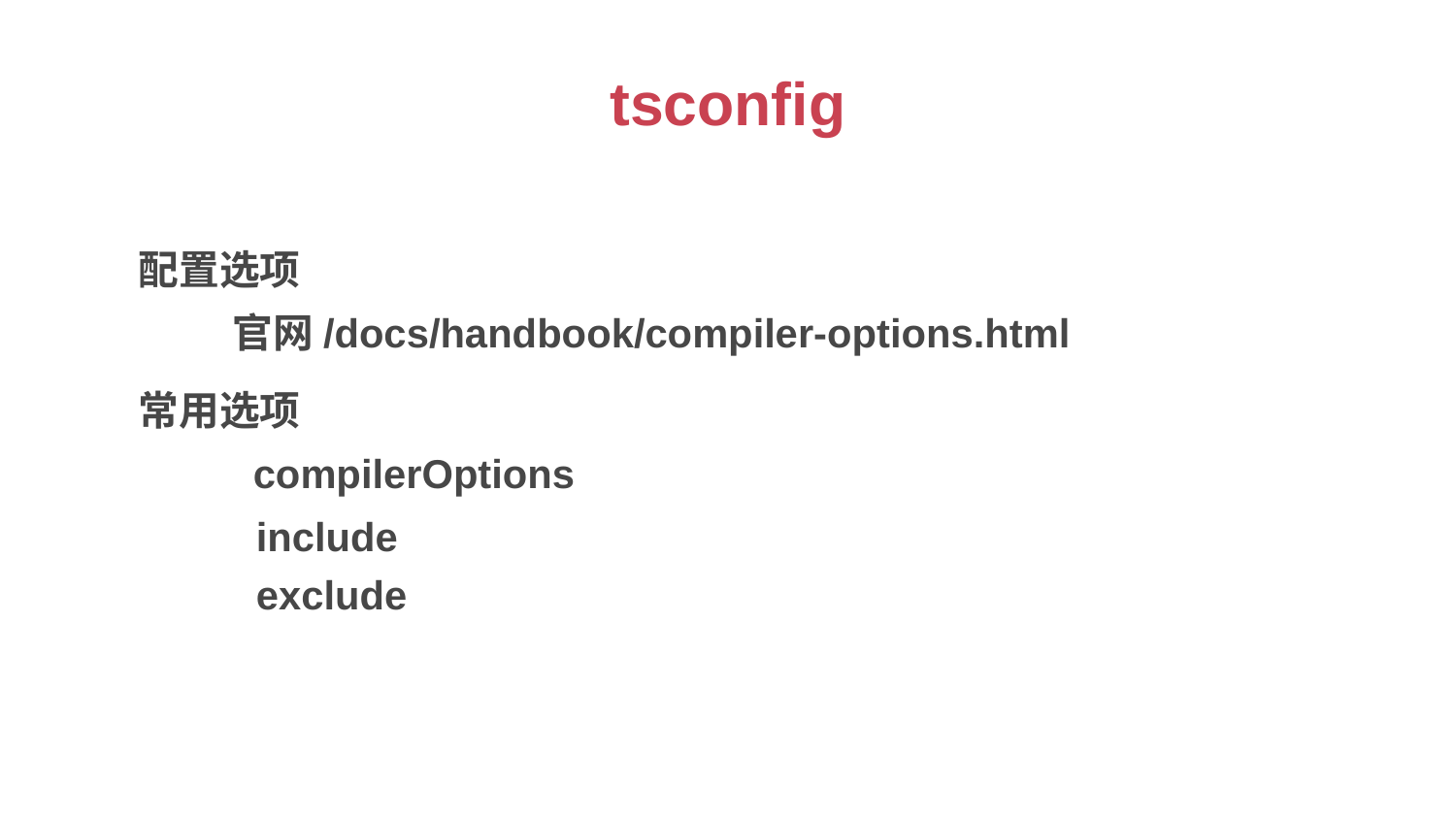

# tsconfig
配置选项
官网/docs/handbook/compiler-options.html
常用选项
compilerOptions
include
exclude